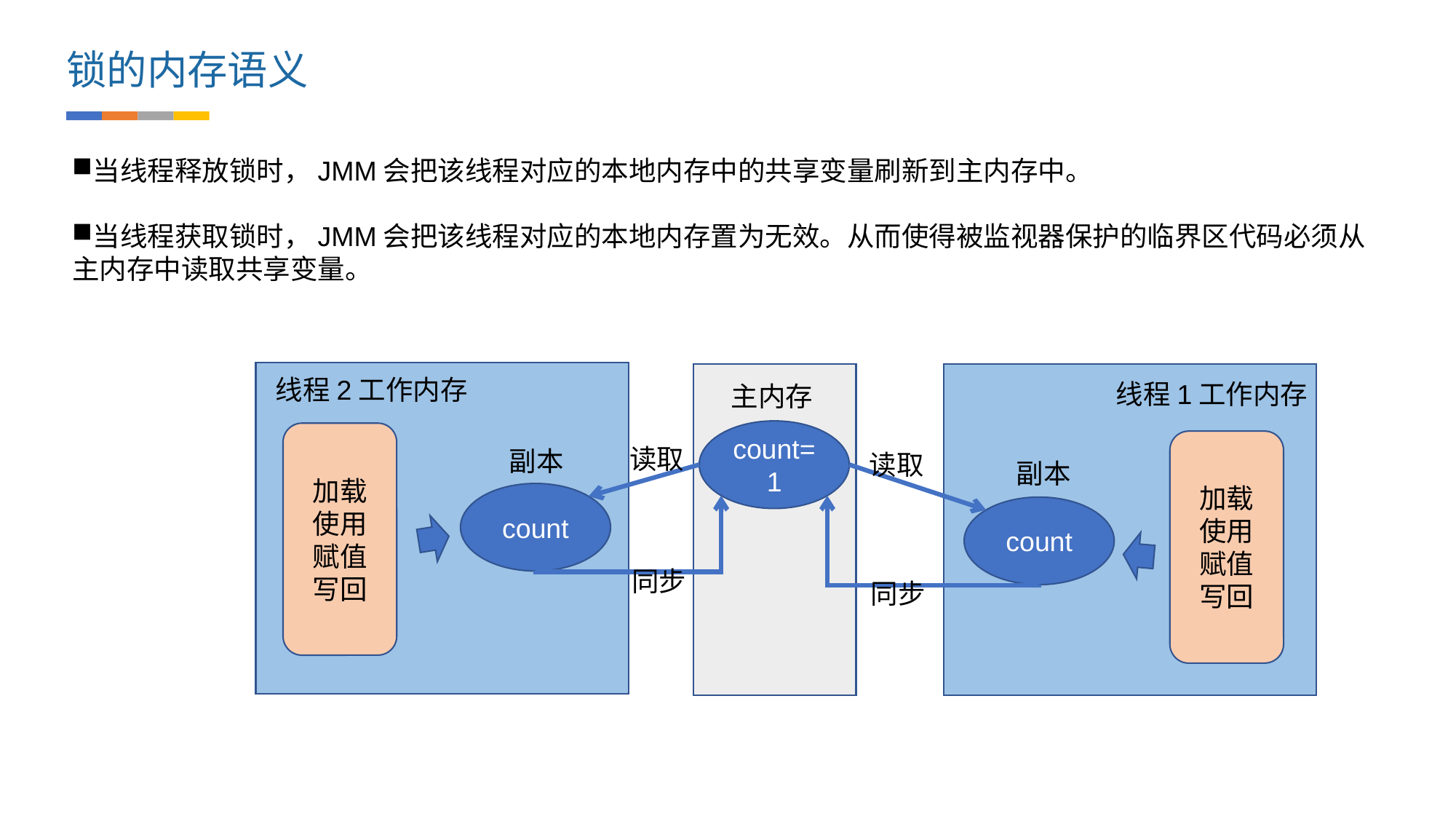

锁的内存语义

当线程释放锁时，JMM会把该线程对应的本地内存中的共享变量刷新到主内存中。

当线程获取锁时，JMM会把该线程对应的本地内存置为无效。从而使得被监视器保护的临界区代码必须从主内存中读取共享变量。

线程2工作内存
线程1工作内存
主内存
count=1
加载
使用
赋值
写回
加载
使用
赋值
写回
读取
副本
读取
副本
count
count

同步
同步